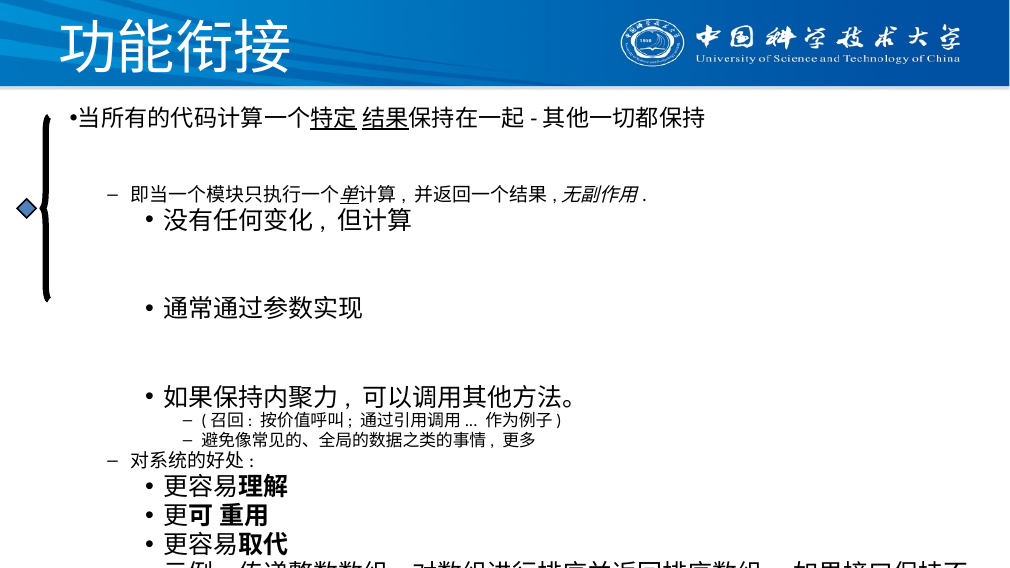

# 功能衔接
当所有的代码计算一个特定 结果保持在一起-其他一切都保持

即当一个模块只执行一个单计算, 并返回一个结果,无副作用.
没有任何变化, 但计算

通常通过参数实现

如果保持内聚力, 可以调用其他方法。
(召回: 按价值呼叫; 通过引用调用... 作为例子)
避免像常见的、全局的数据之类的事情, 更多
对系统的好处:
更容易理解
更可 重用
更容易取代
示例: 传递整数数组; 对数组进行排序并返回排序数组。 如果接口保持不变, 可以更改算法..。